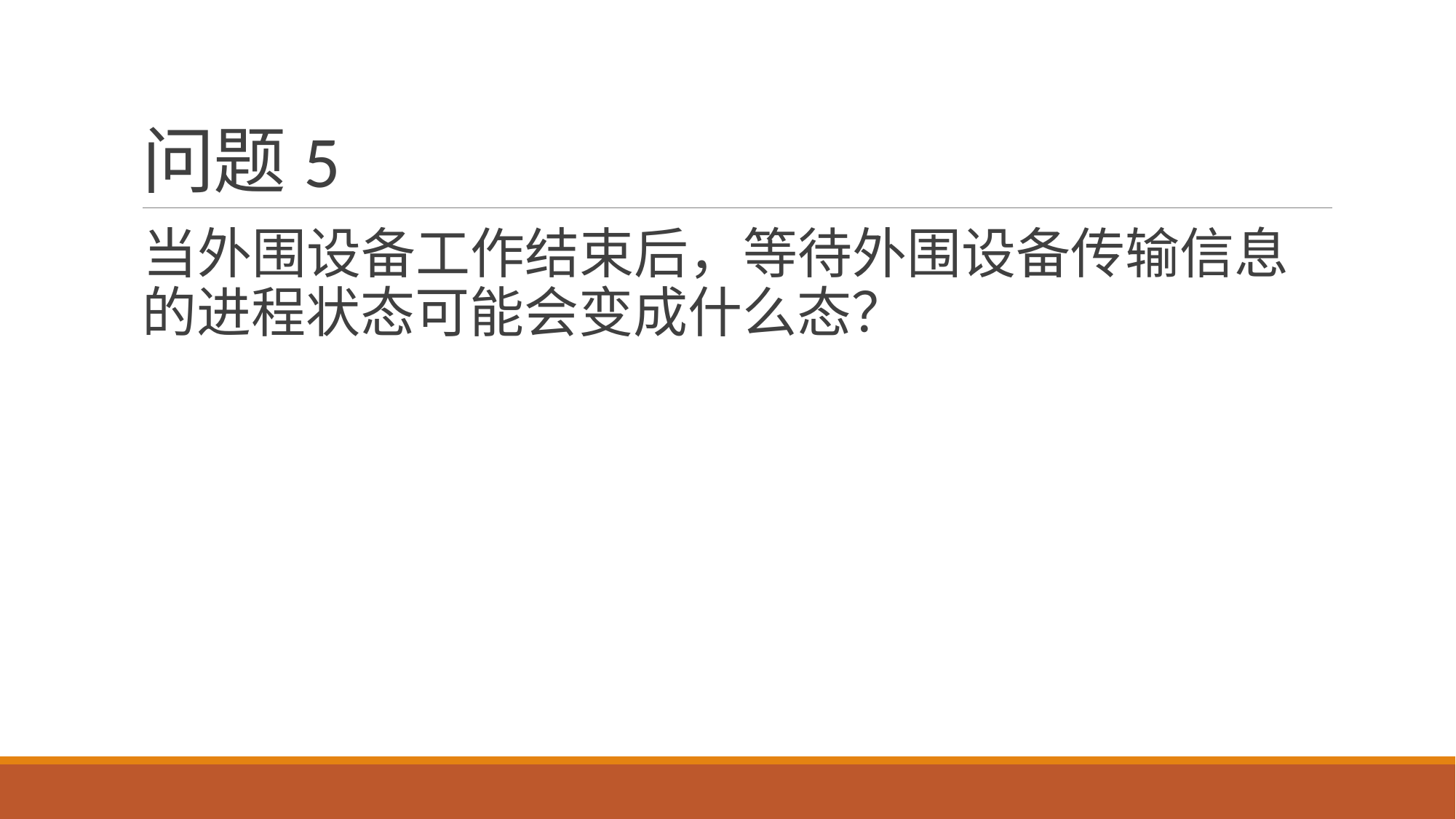

# 问题5
当外围设备工作结束后，等待外围设备传输信息的进程状态可能会变成什么态？